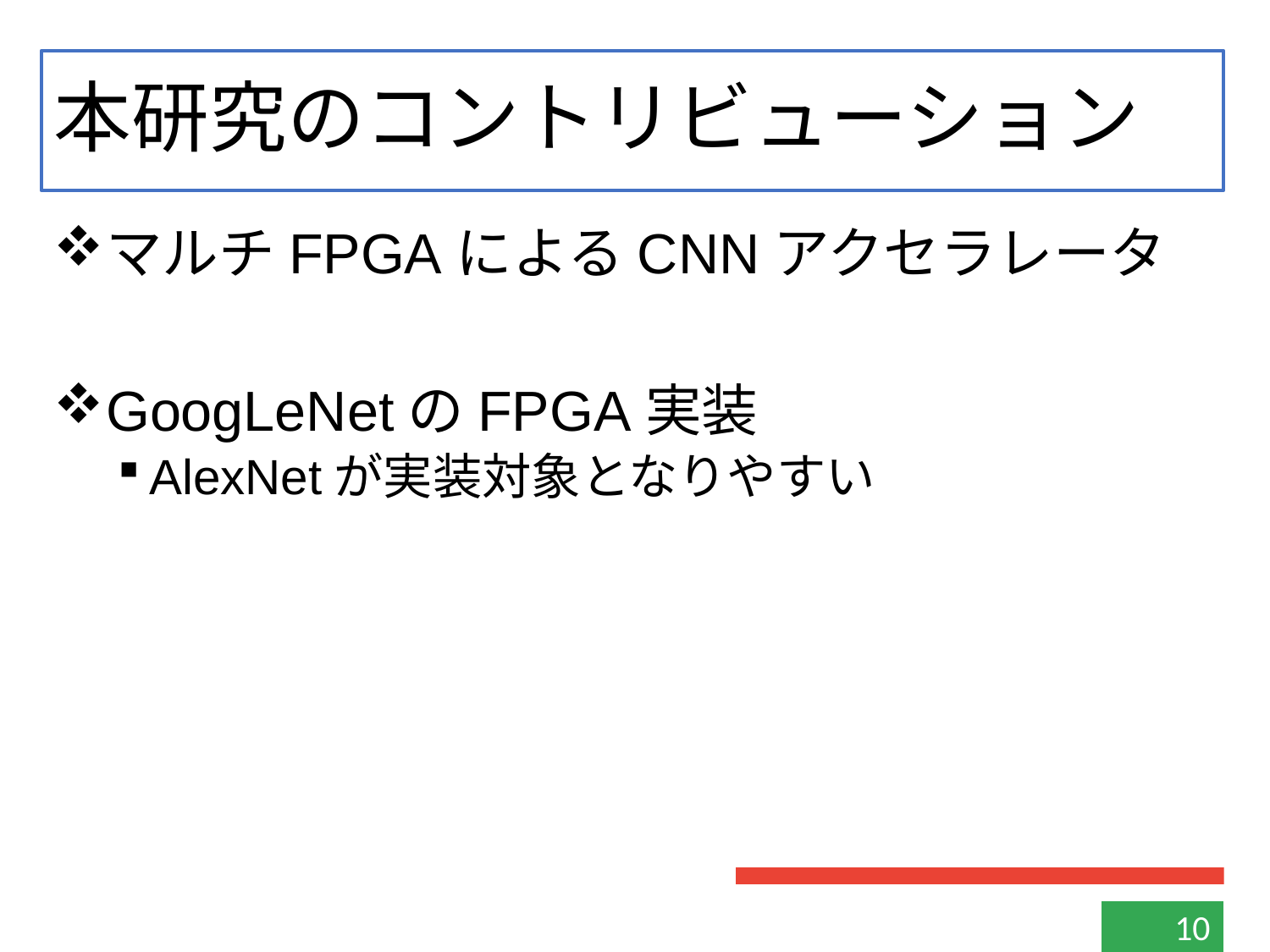

# 本研究のコントリビューション
マルチFPGAによるCNNアクセラレータ

GoogLeNetのFPGA実装
AlexNetが実装対象となりやすい
10